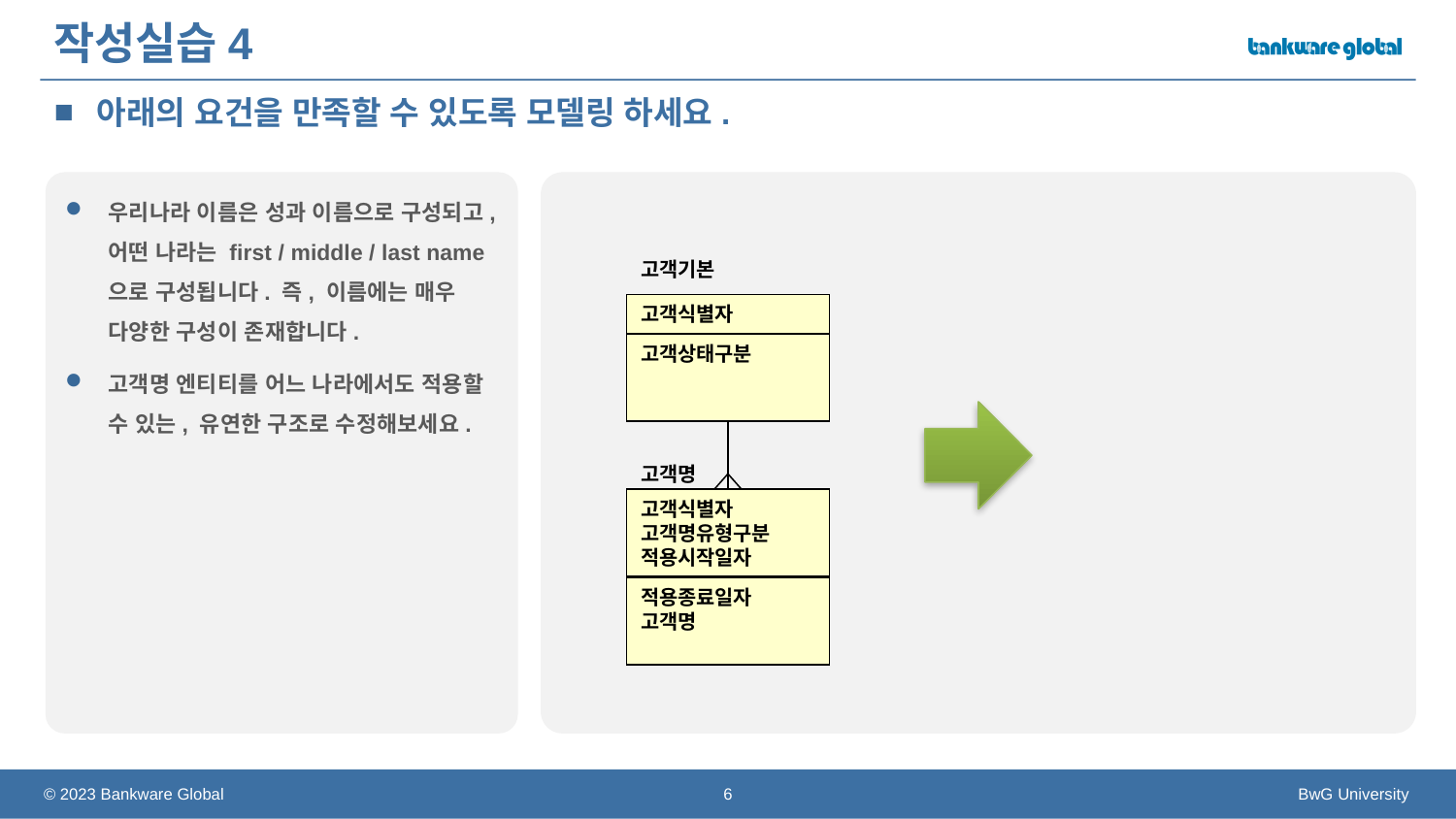

# 작성실습4
아래의 요건을 만족할 수 있도록 모델링 하세요.
우리나라 이름은 성과 이름으로 구성되고, 어떤 나라는 first / middle / last name으로 구성됩니다. 즉, 이름에는 매우 다양한 구성이 존재합니다.
고객명 엔티티를 어느 나라에서도 적용할 수 있는, 유연한 구조로 수정해보세요.

고객기본
고객식별자
고객상태구분

고객명

고객식별자
고객명유형구분
적용시작일자
적용종료일자
고객명

6